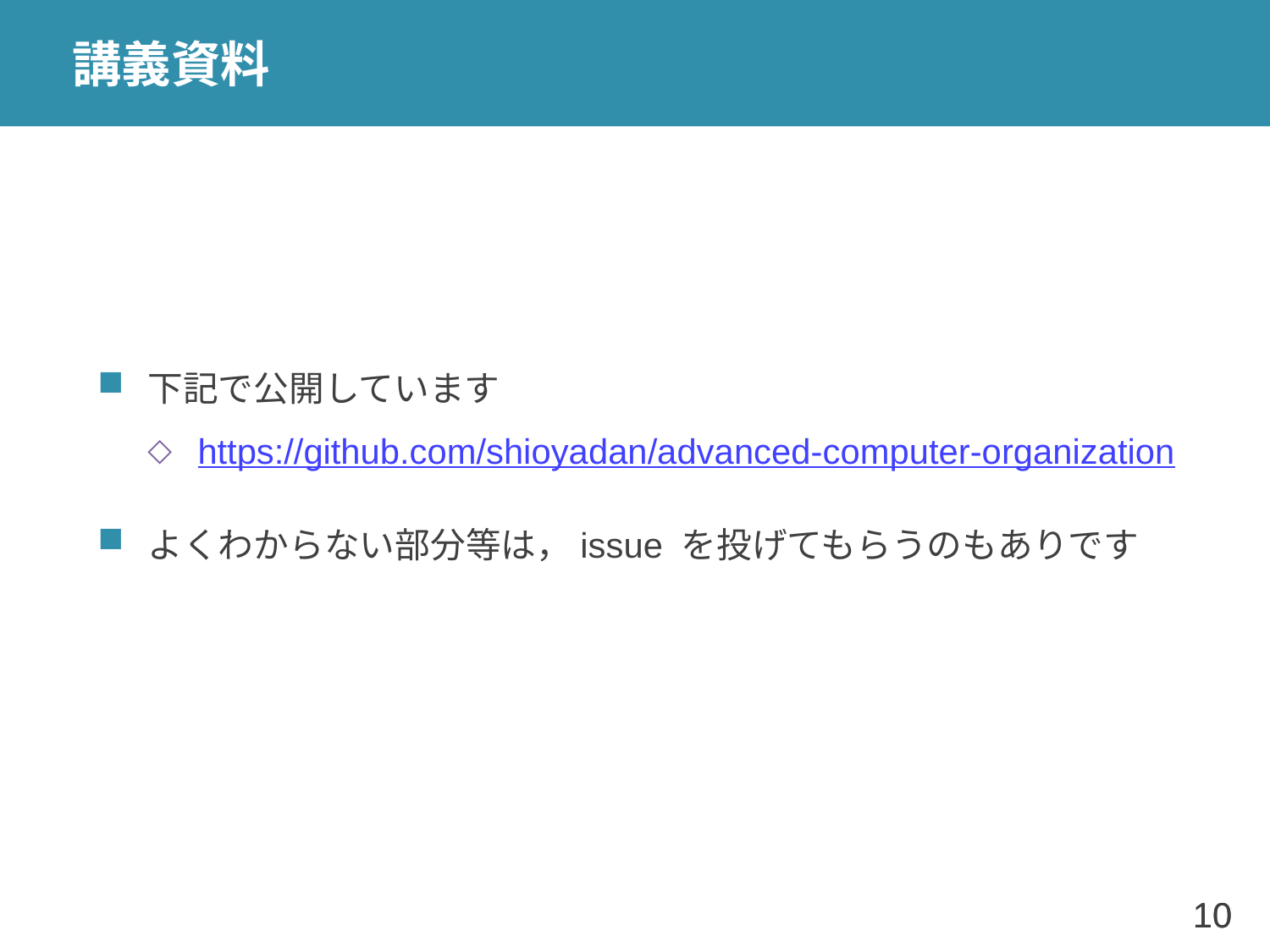

# 講義資料
下記で公開しています
https://github.com/shioyadan/advanced-computer-organization
よくわからない部分等は，issue を投げてもらうのもありです